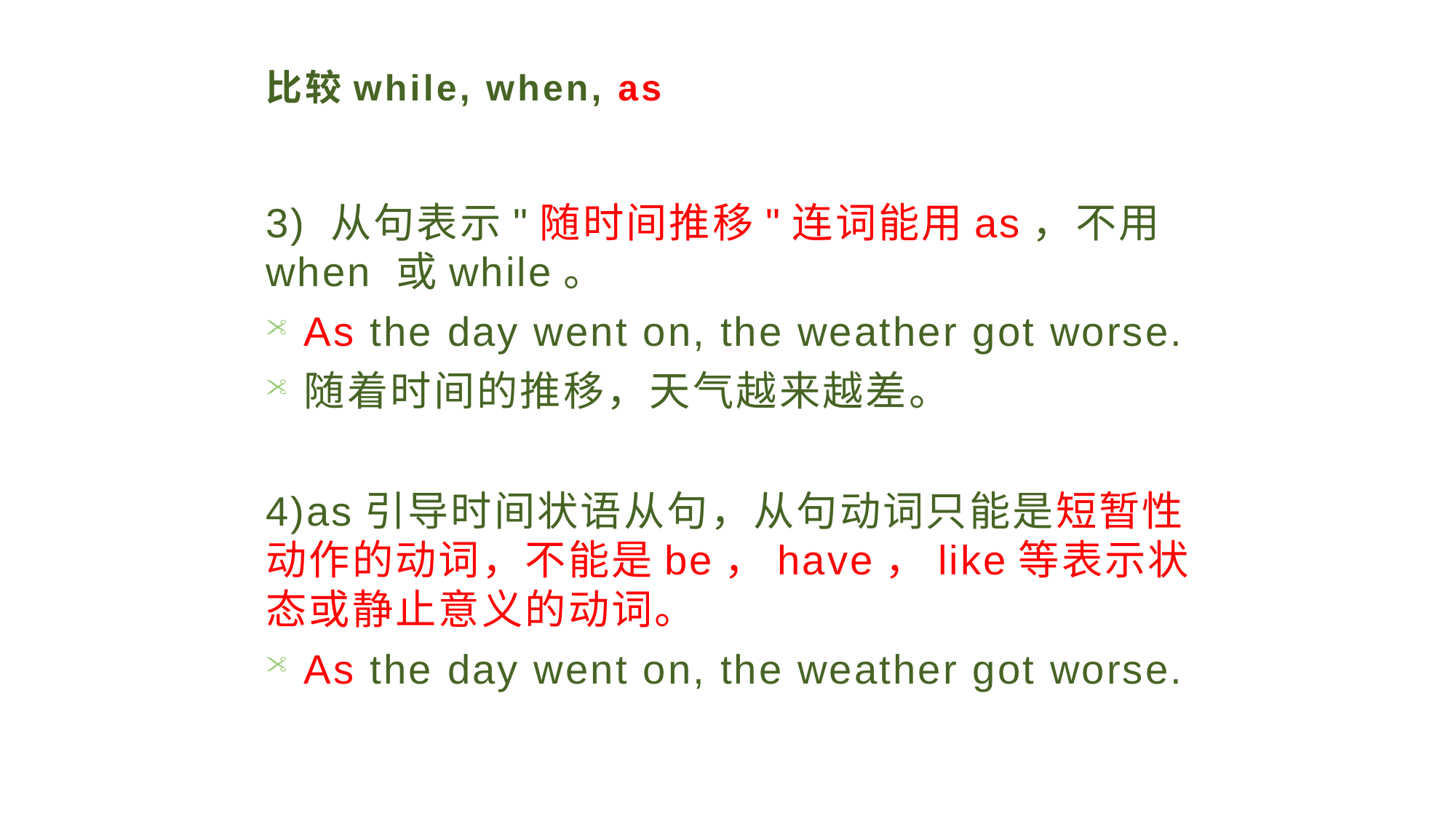

比较while, when, as
3) 从句表示"随时间推移"连词能用as，不用when 或while。
As the day went on, the weather got worse.
随着时间的推移，天气越来越差。

4)as引导时间状语从句，从句动词只能是短暂性动作的动词，不能是be，have，like等表示状态或静止意义的动词。
As the day went on, the weather got worse.